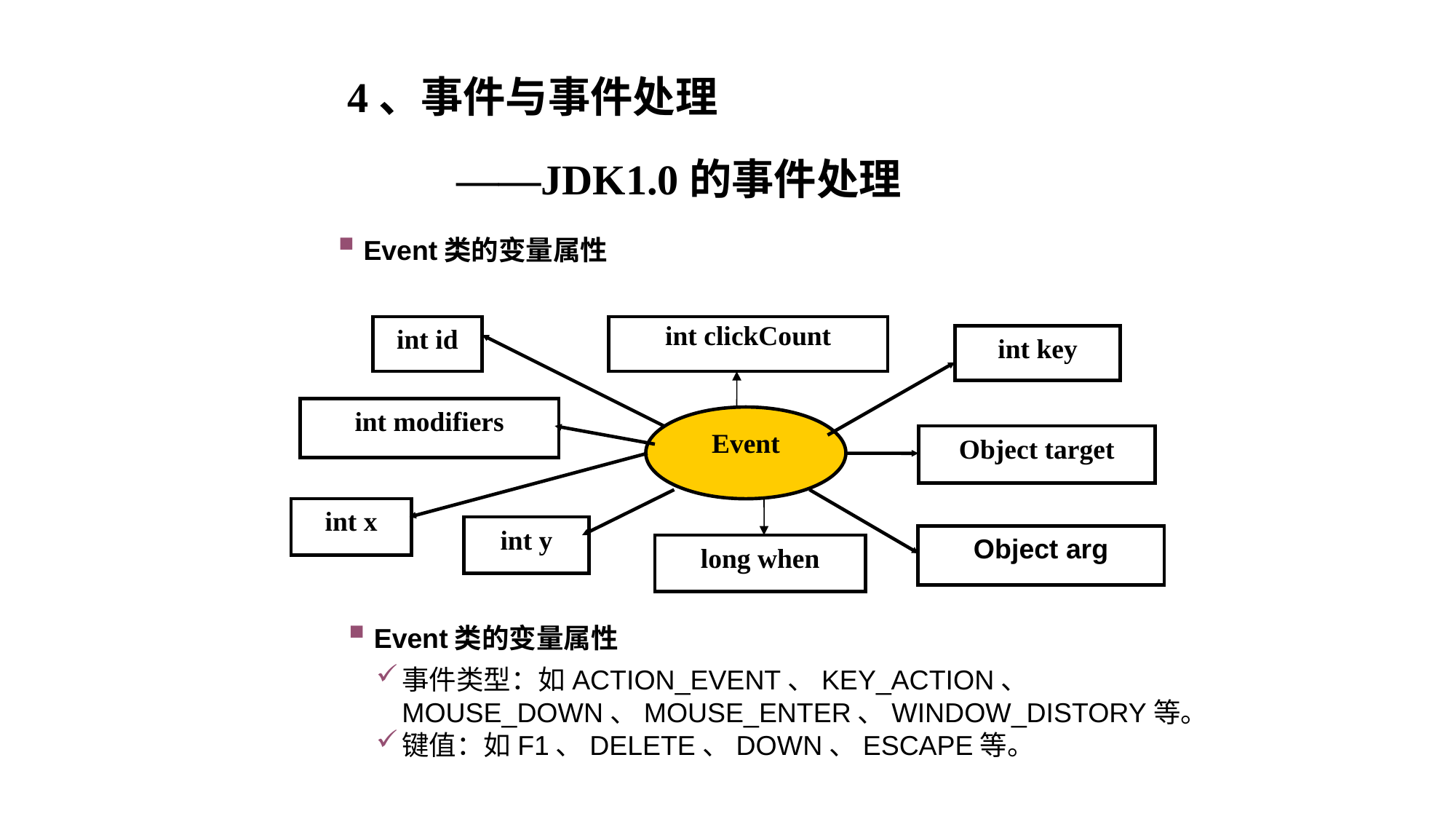

4、事件与事件处理
	——JDK1.0的事件处理
 Event类的变量属性
int id
int clickCount
int key

int modifiers
Event

Object target

int x

int y
Object arg
long when
 Event类的变量属性

事件类型：如ACTION_EVENT、KEY_ACTION、 MOUSE_DOWN、MOUSE_ENTER、WINDOW_DISTORY等。
键值：如F1、DELETE、DOWN、ESCAPE等。